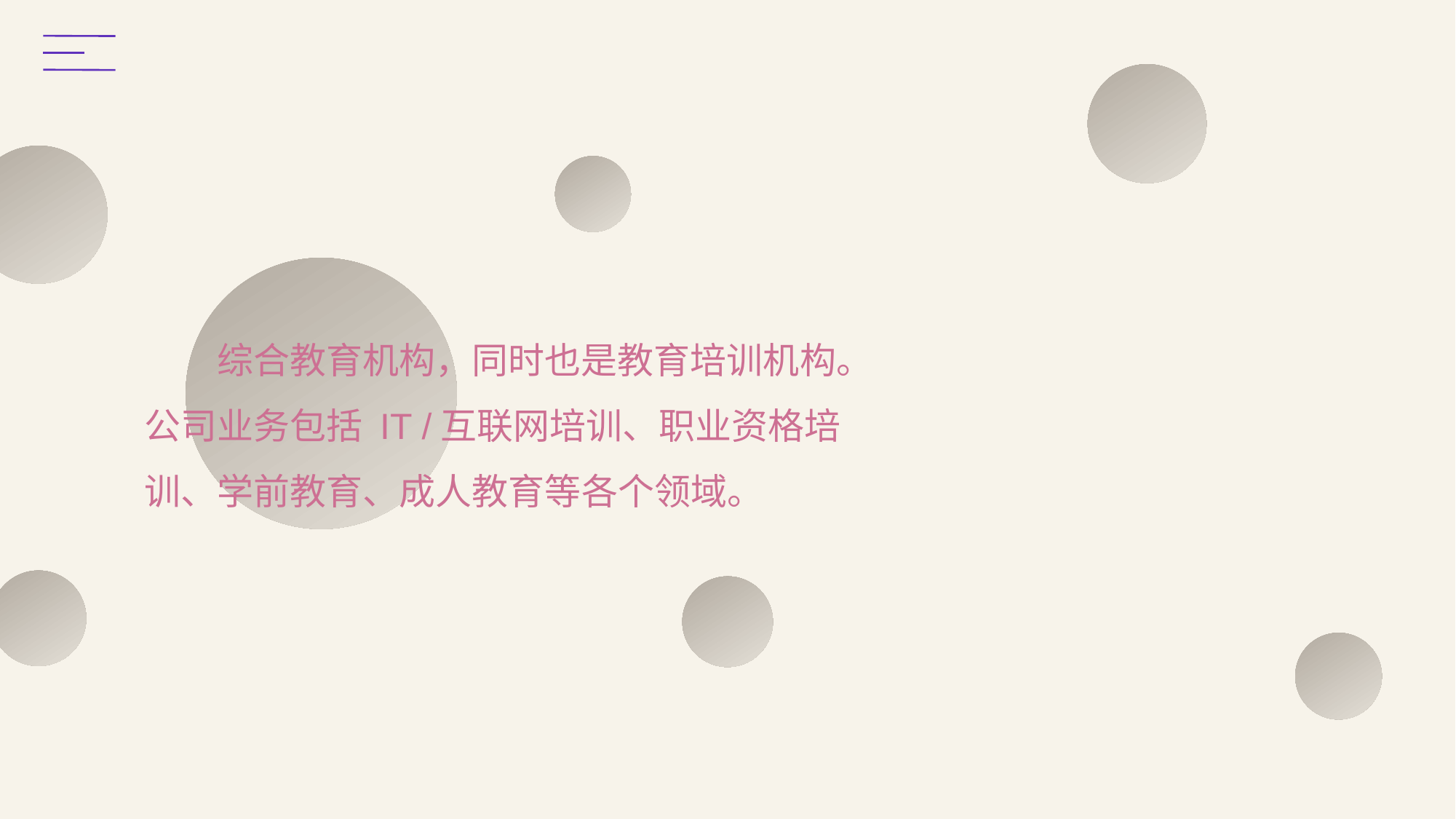

综合教育机构，同时也是教育培训机构。公司业务包括 IT /互联网培训、职业资格培训、学前教育、成人教育等各个领域。